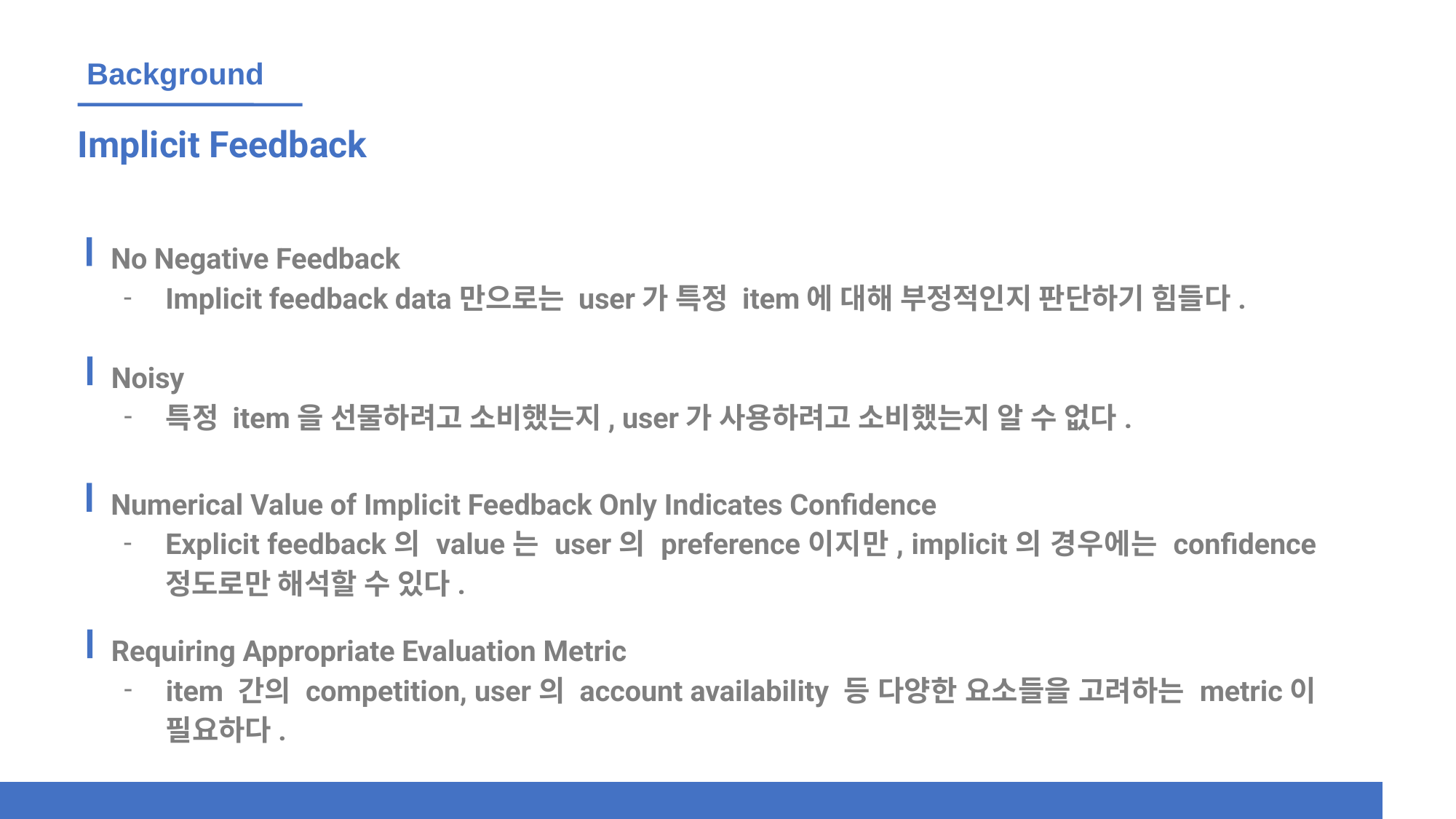

Background
Implicit Feedback
No Negative Feedback
Implicit feedback data만으로는 user가 특정 item에 대해 부정적인지 판단하기 힘들다.

Noisy
특정 item을 선물하려고 소비했는지, user가 사용하려고 소비했는지 알 수 없다.

Numerical Value of Implicit Feedback Only Indicates Confidence
Explicit feedback의 value는 user의 preference이지만, implicit의 경우에는 confidence 정도로만 해석할 수 있다.

Requiring Appropriate Evaluation Metric
item 간의 competition, user의 account availability 등 다양한 요소들을 고려하는 metric이 필요하다.